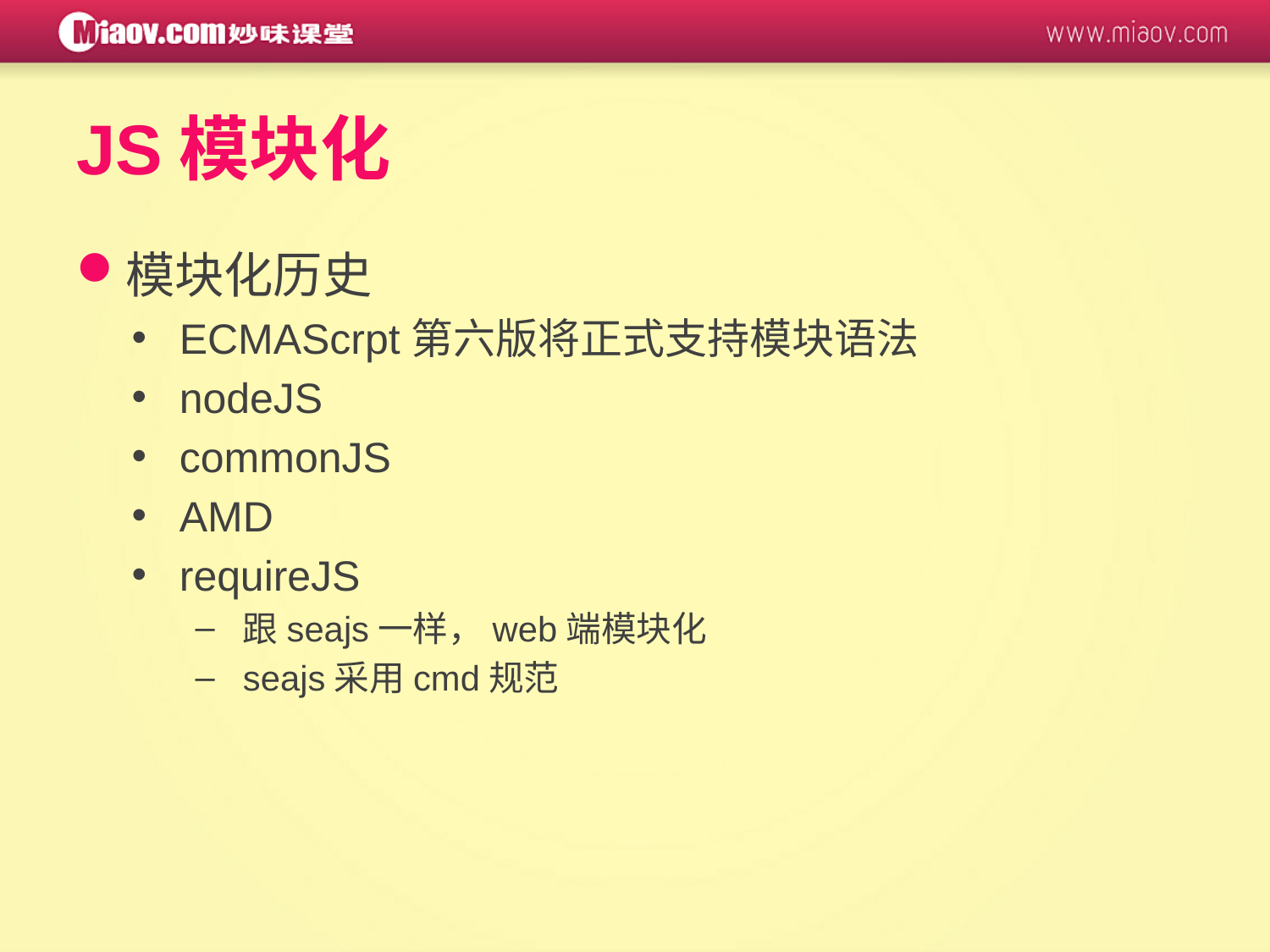

# JS模块化
模块化历史
ECMAScrpt第六版将正式支持模块语法
nodeJS
commonJS
AMD
requireJS
跟seajs一样，web端模块化
seajs采用cmd规范